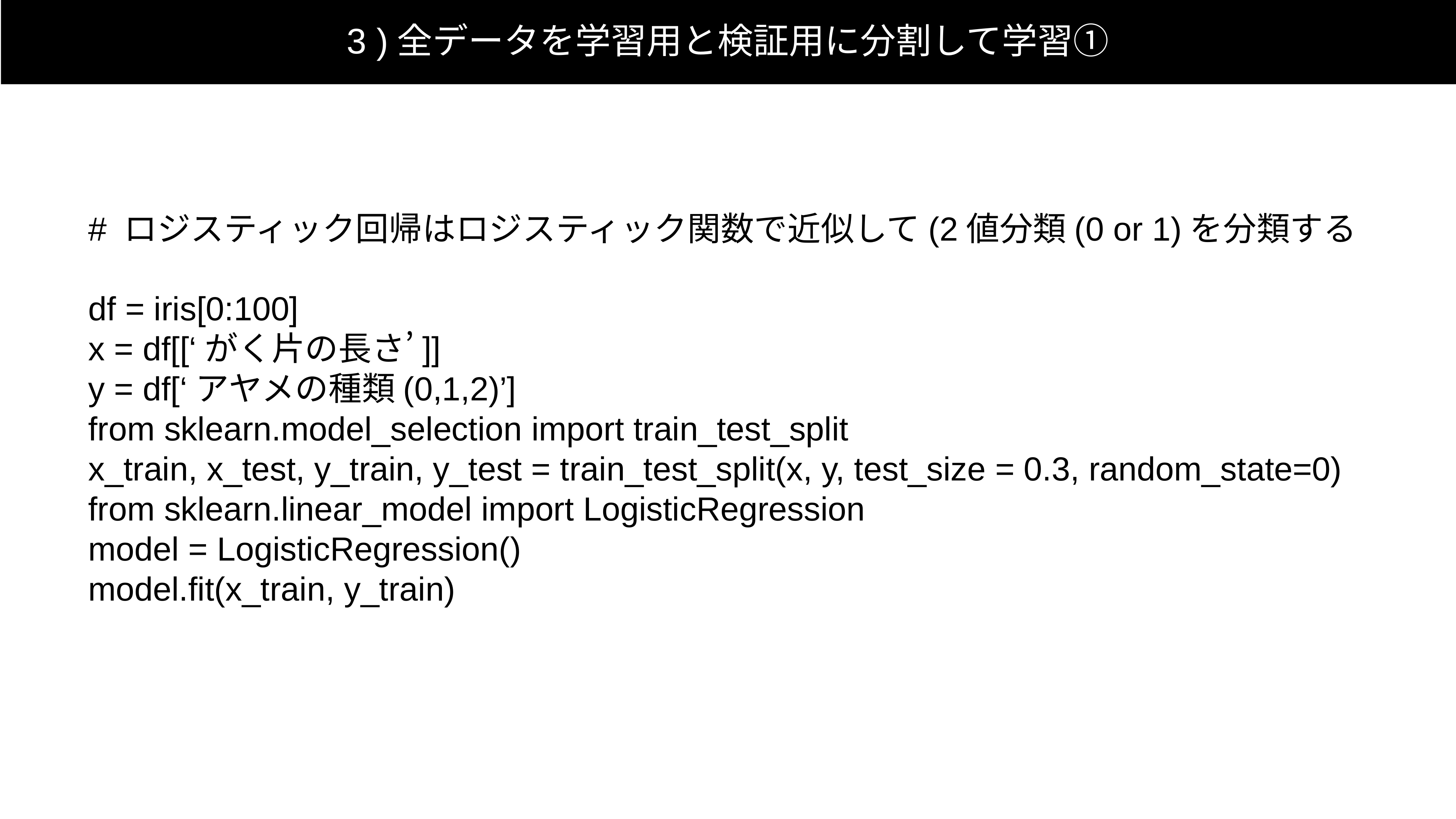

3 )全データを学習用と検証用に分割して学習①
# ロジスティック回帰はロジスティック関数で近似して(2値分類(0 or 1)を分類する

df = iris[0:100]
x = df[[‘がく片の長さ’]]
y = df[‘アヤメの種類(0,1,2)’]
from sklearn.model_selection import train_test_split
x_train, x_test, y_train, y_test = train_test_split(x, y, test_size = 0.3, random_state=0)
from sklearn.linear_model import LogisticRegression
model = LogisticRegression()
model.fit(x_train, y_train)